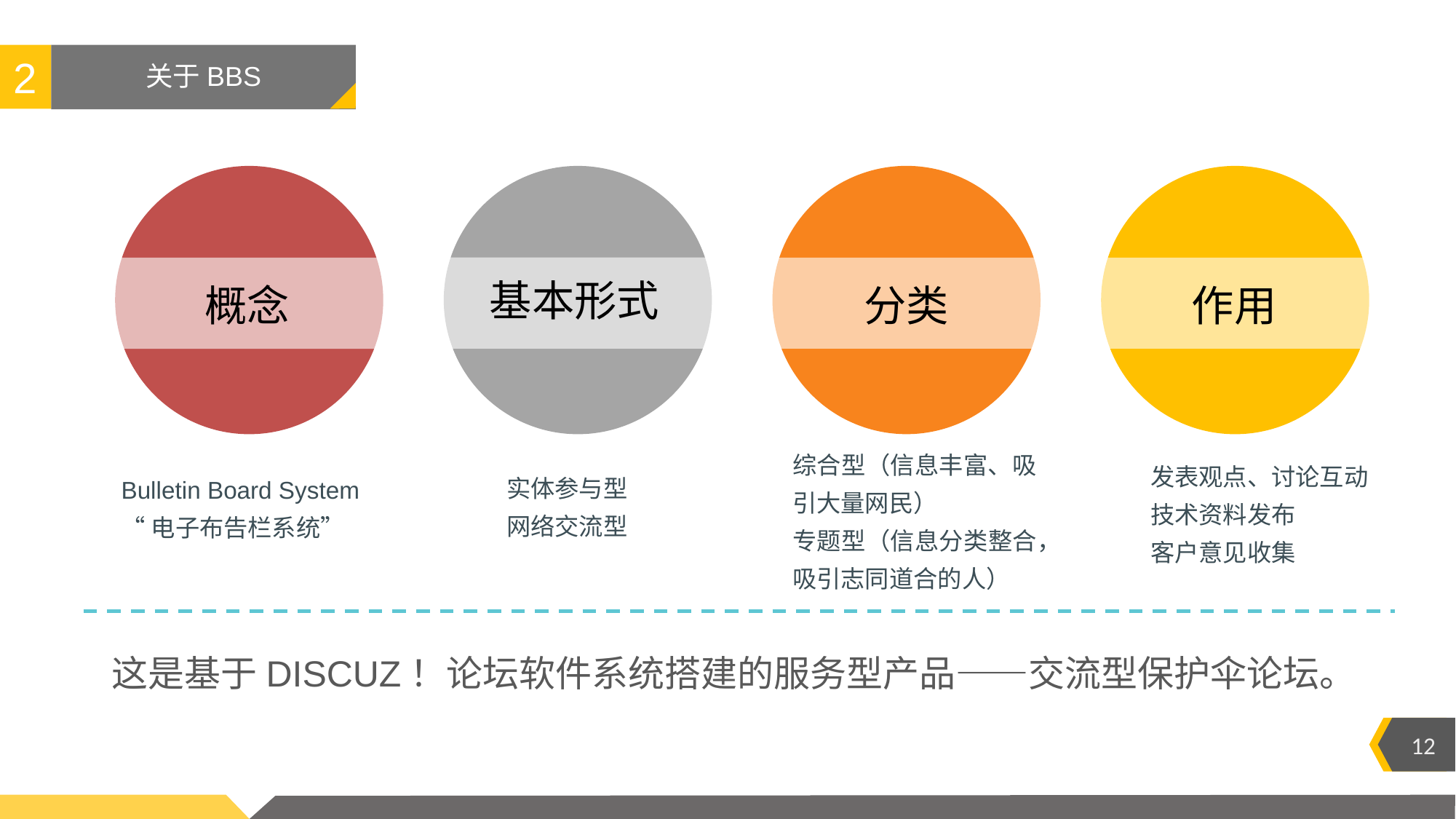

2
# 关于BBS

基本形式
分类
作用
概念
综合型（信息丰富、吸引大量网民）
专题型（信息分类整合，吸引志同道合的人）
发表观点、讨论互动
技术资料发布
客户意见收集
实体参与型
网络交流型
Bulletin Board System
“电子布告栏系统”
这是基于DISCUZ！论坛软件系统搭建的服务型产品——交流型保护伞论坛。

12